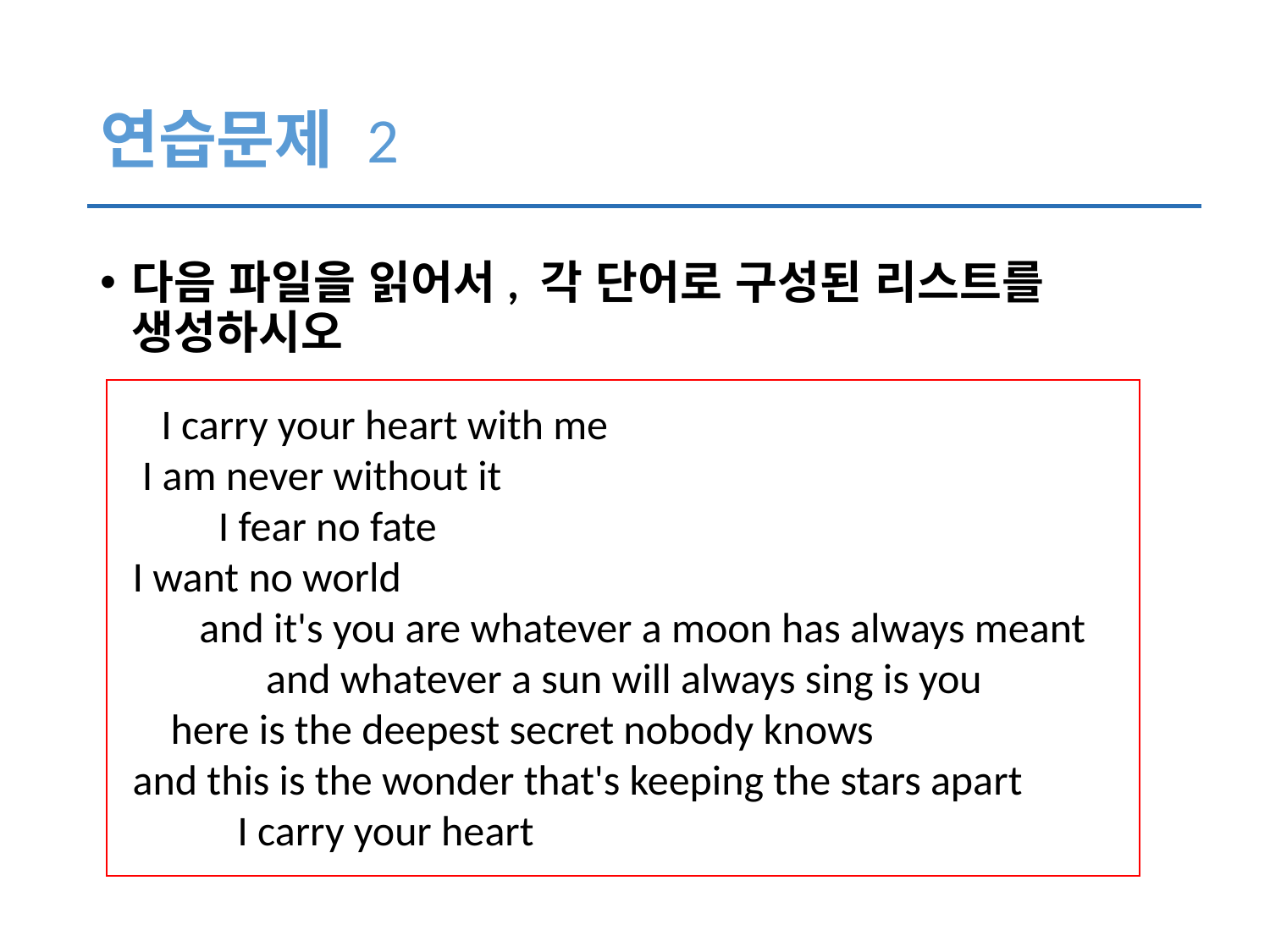

# 연습문제 2
다음 파일을 읽어서, 각 단어로 구성된 리스트를 생성하시오

   I carry your heart with me
 I am never without it
         I fear no fate
I want no world
       and it's you are whatever a moon has always meant
              and whatever a sun will always sing is you
    here is the deepest secret nobody knows
and this is the wonder that's keeping the stars apart
           I carry your heart